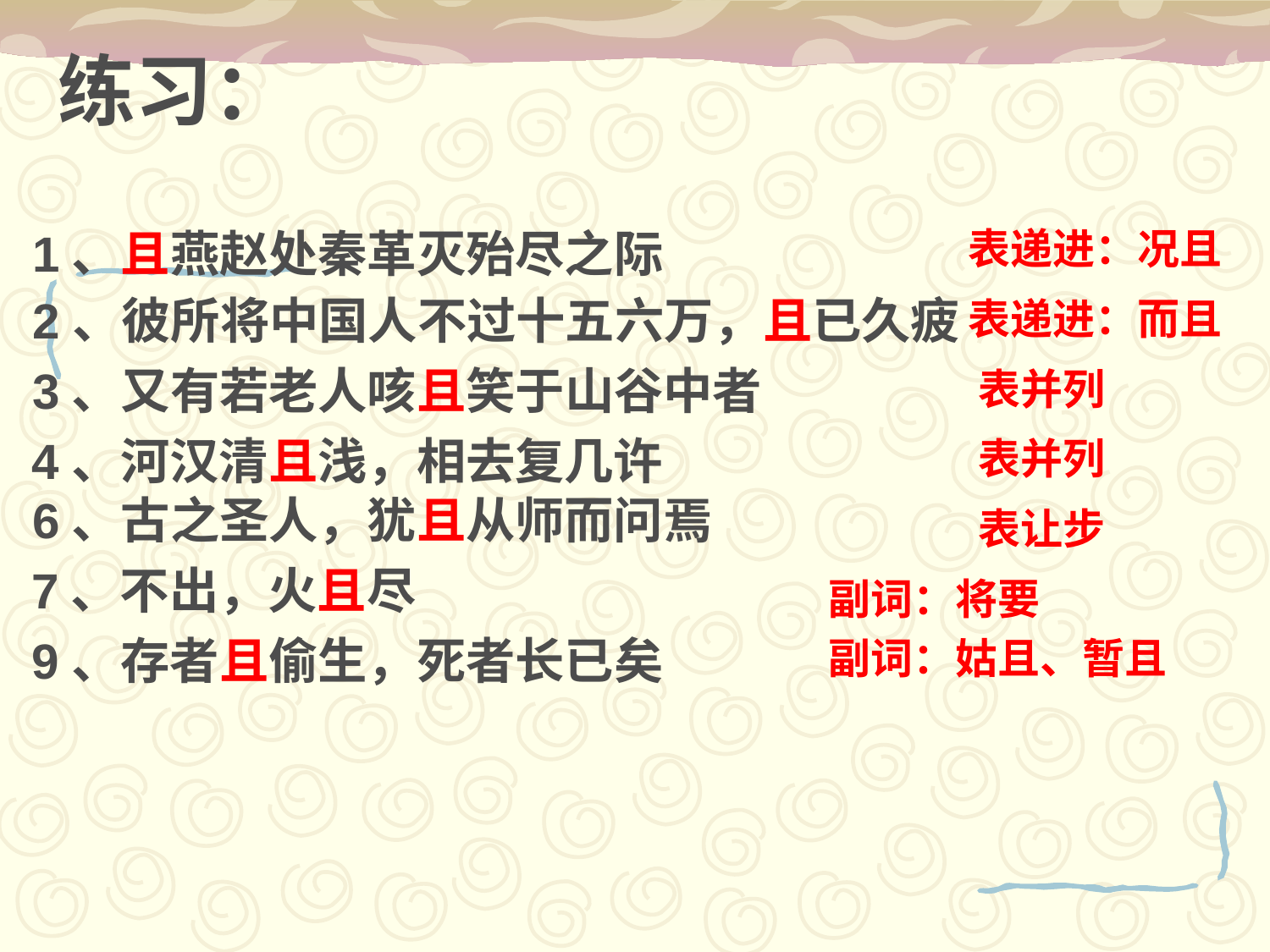

练习：
1、且燕赵处秦革灭殆尽之际
表递进：况且
2、彼所将中国人不过十五六万，且已久疲
表递进：而且
3、又有若老人咳且笑于山谷中者
表并列
4、河汉清且浅，相去复几许
表并列
6、古之圣人，犹且从师而问焉
表让步
7、不出，火且尽
副词：将要
9、存者且偷生，死者长已矣
副词：姑且、暂且